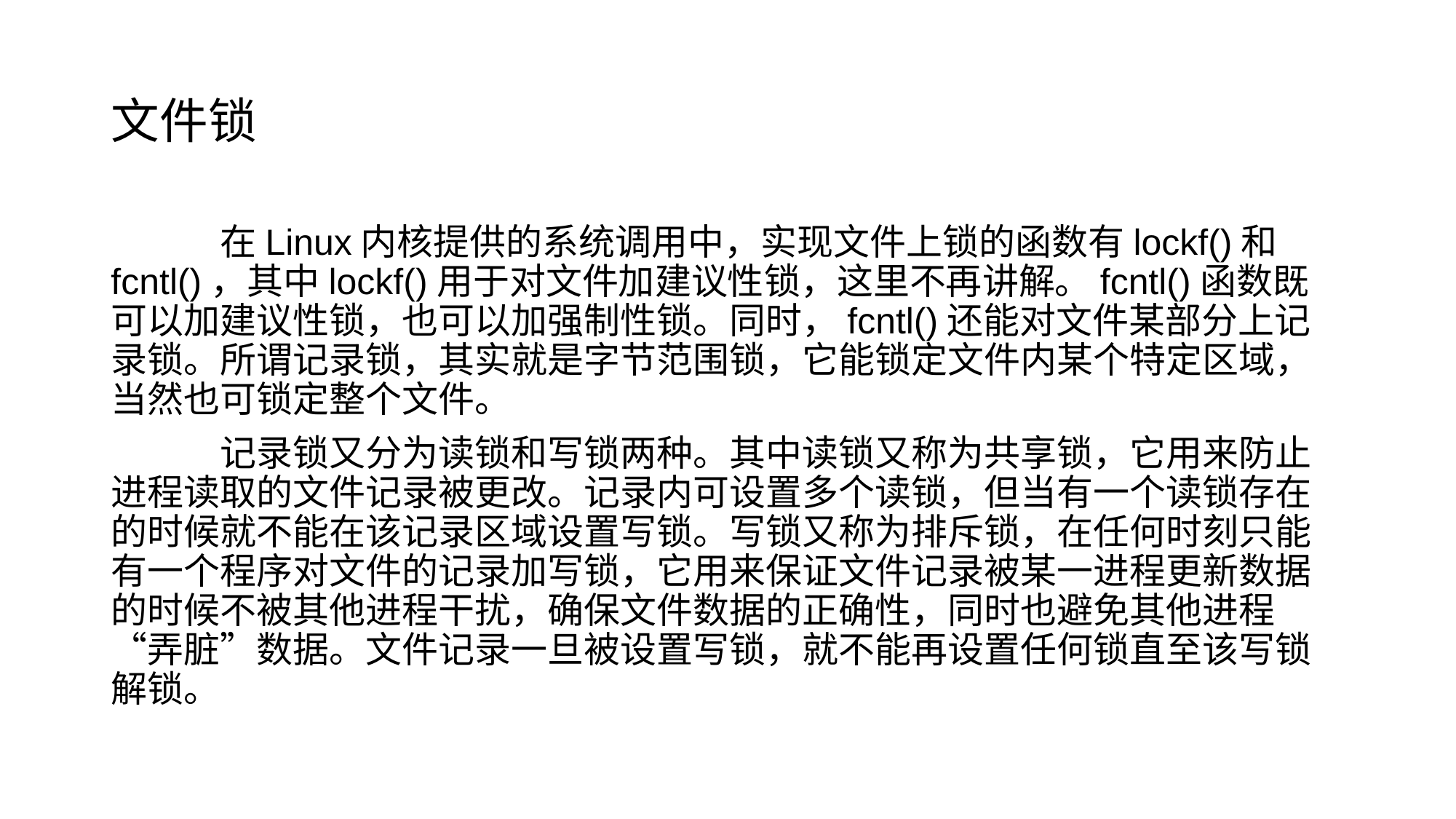

# 文件锁
	在Linux内核提供的系统调用中，实现文件上锁的函数有lockf()和fcntl()，其中lockf()用于对文件加建议性锁，这里不再讲解。fcntl()函数既可以加建议性锁，也可以加强制性锁。同时，fcntl()还能对文件某部分上记录锁。所谓记录锁，其实就是字节范围锁，它能锁定文件内某个特定区域，当然也可锁定整个文件。
	记录锁又分为读锁和写锁两种。其中读锁又称为共享锁，它用来防止进程读取的文件记录被更改。记录内可设置多个读锁，但当有一个读锁存在的时候就不能在该记录区域设置写锁。写锁又称为排斥锁，在任何时刻只能有一个程序对文件的记录加写锁，它用来保证文件记录被某一进程更新数据的时候不被其他进程干扰，确保文件数据的正确性，同时也避免其他进程“弄脏”数据。文件记录一旦被设置写锁，就不能再设置任何锁直至该写锁解锁。